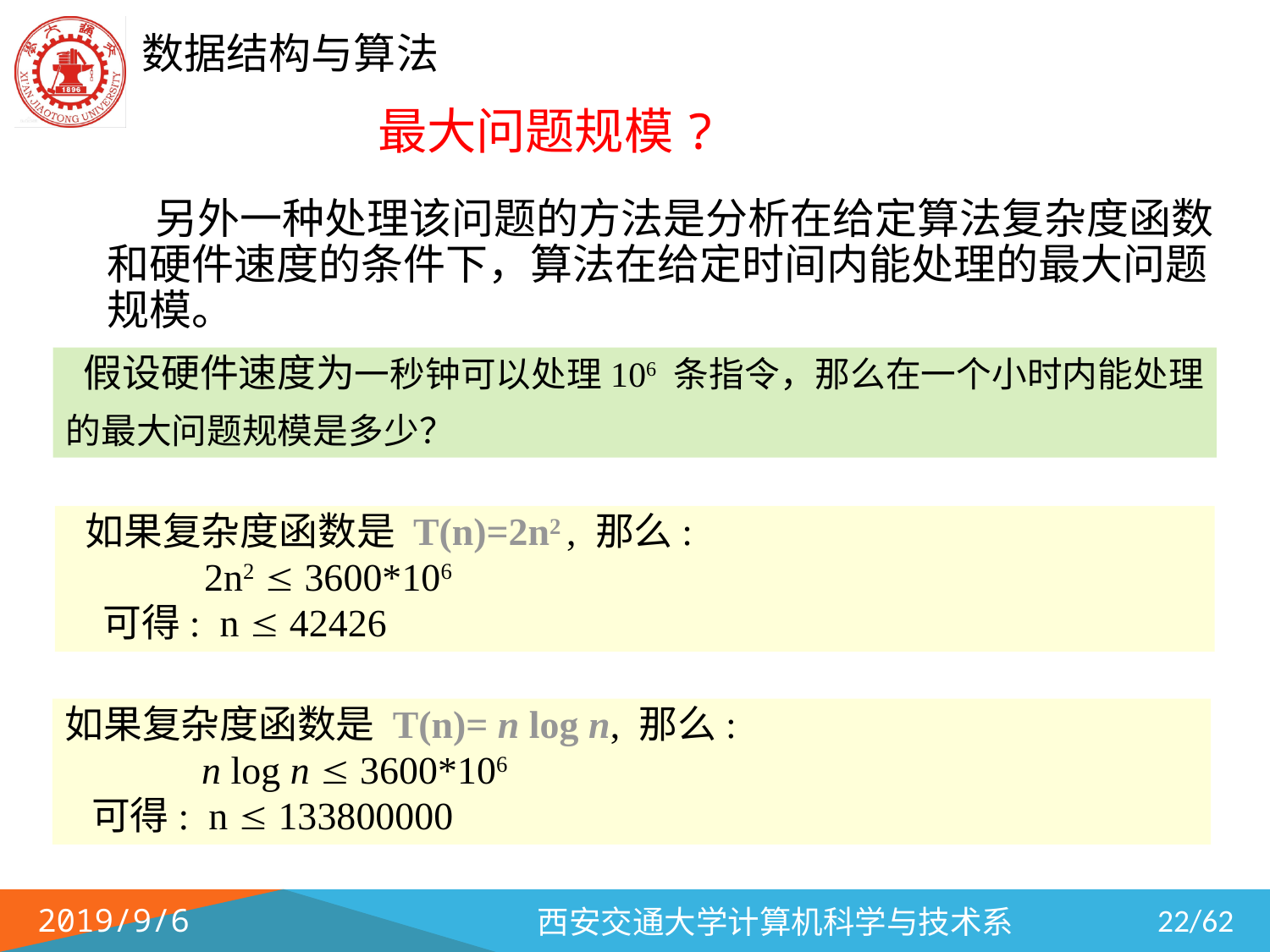

# 最大问题规模?
    另外一种处理该问题的方法是分析在给定算法复杂度函数和硬件速度的条件下，算法在给定时间内能处理的最大问题规模。
 假设硬件速度为一秒钟可以处理106 条指令，那么在一个小时内能处理
的最大问题规模是多少？
 如果复杂度函数是 T(n)=2n2 , 那么:
	 2n2 ≤ 3600*106
   可得:  n ≤ 42426
如果复杂度函数是 T(n)= n log n, 那么:
	 n log n ≤ 3600*106
  可得:  n ≤ 133800000